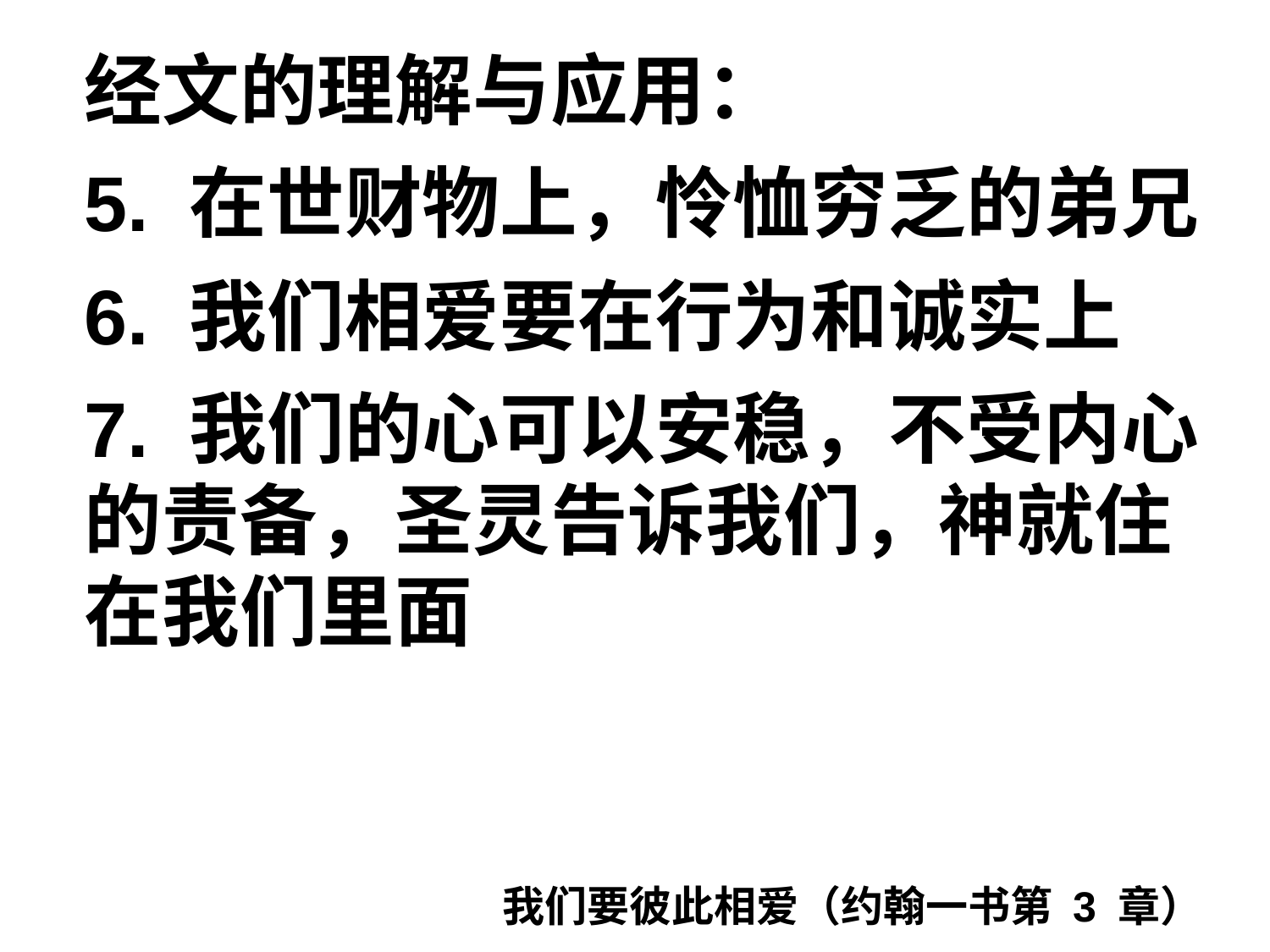

经文的理解与应用：
5. 在世财物上，怜恤穷乏的弟兄
6. 我们相爱要在行为和诚实上
7. 我们的心可以安稳，不受内心的责备，圣灵告诉我们，神就住在我们里面
我们要彼此相爱（约翰一书第 3 章）